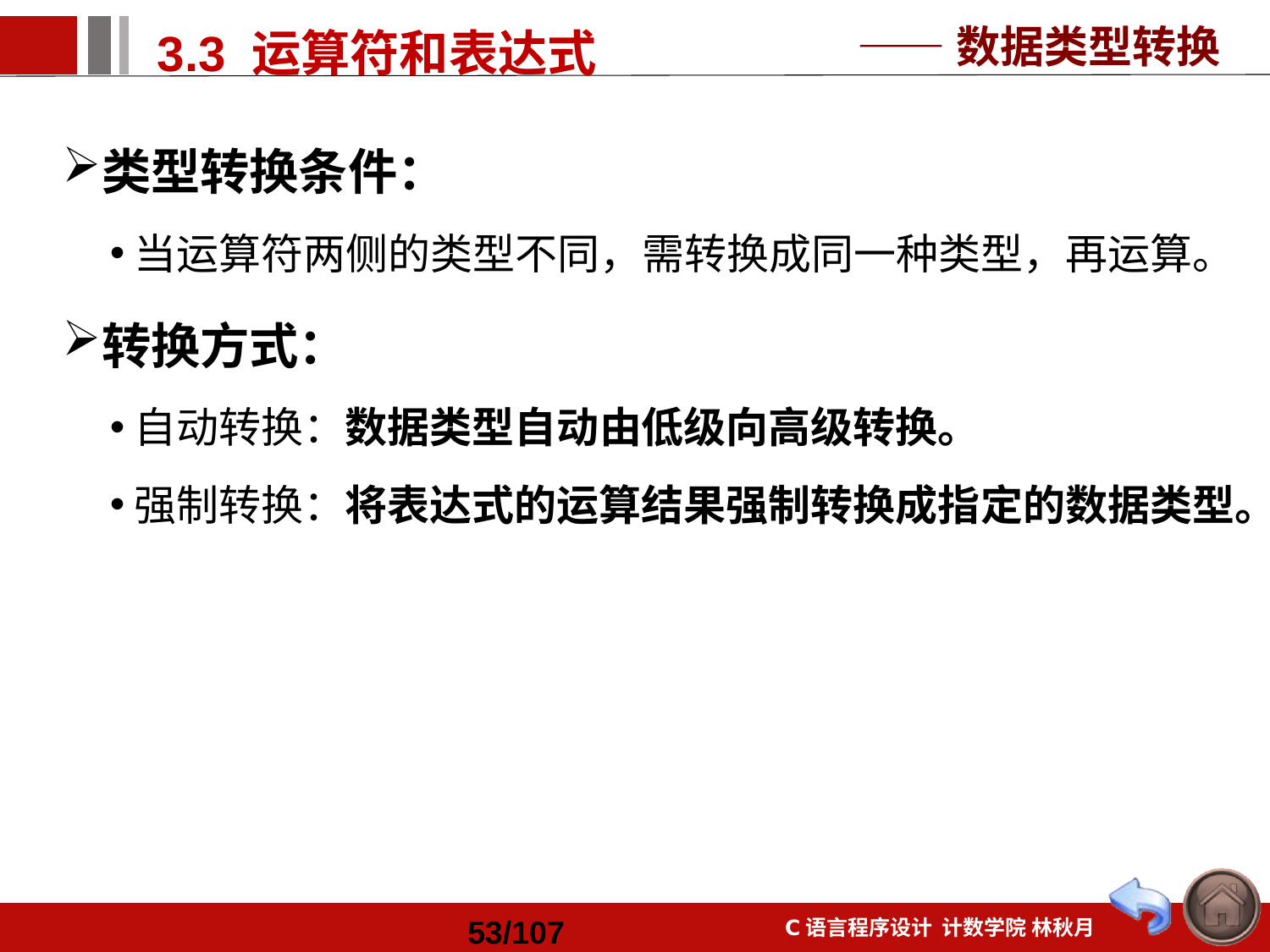

——数据类型转换
类型转换条件：
当运算符两侧的类型不同，需转换成同一种类型，再运算。
转换方式：
自动转换：数据类型自动由低级向高级转换。
强制转换：将表达式的运算结果强制转换成指定的数据类型。